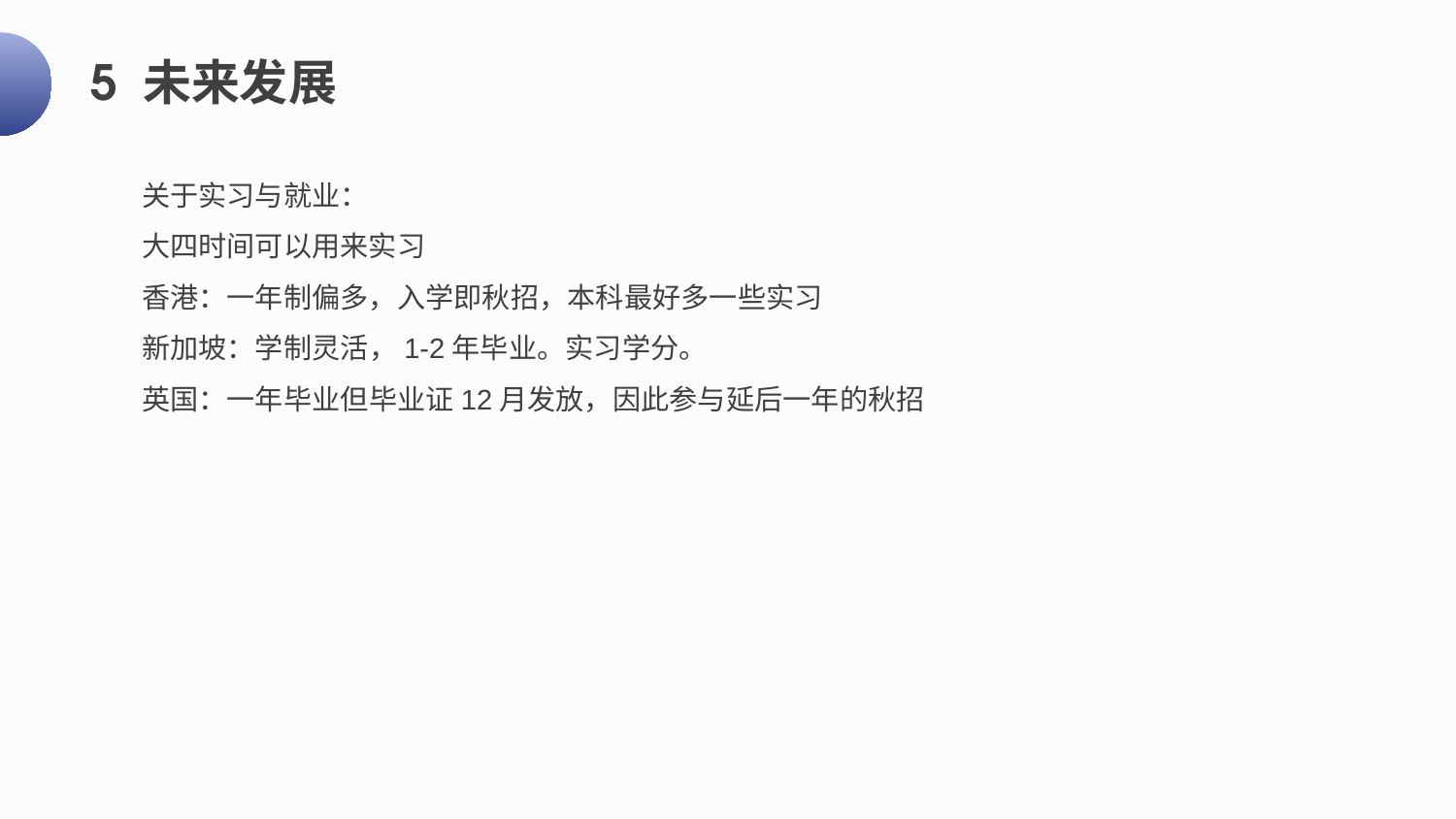

5 未来发展

关于实习与就业：
大四时间可以用来实习
香港：一年制偏多，入学即秋招，本科最好多一些实习
新加坡：学制灵活，1-2年毕业。实习学分。
英国：一年毕业但毕业证12月发放，因此参与延后一年的秋招